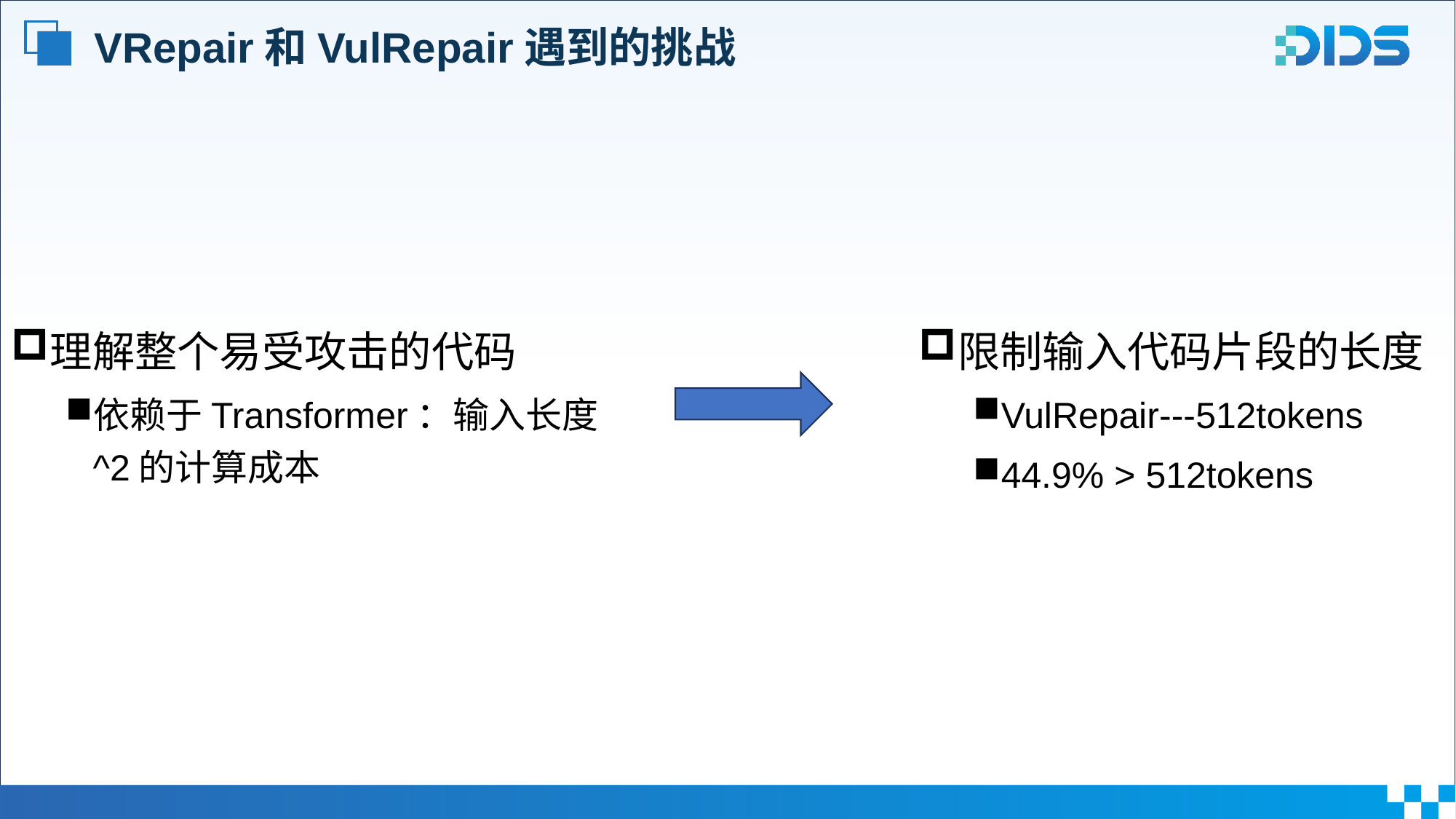

# VRepair和VulRepair遇到的挑战
理解整个易受攻击的代码
依赖于Transformer：输入长度^2的计算成本

限制输入代码片段的长度
VulRepair---512tokens
44.9% > 512tokens